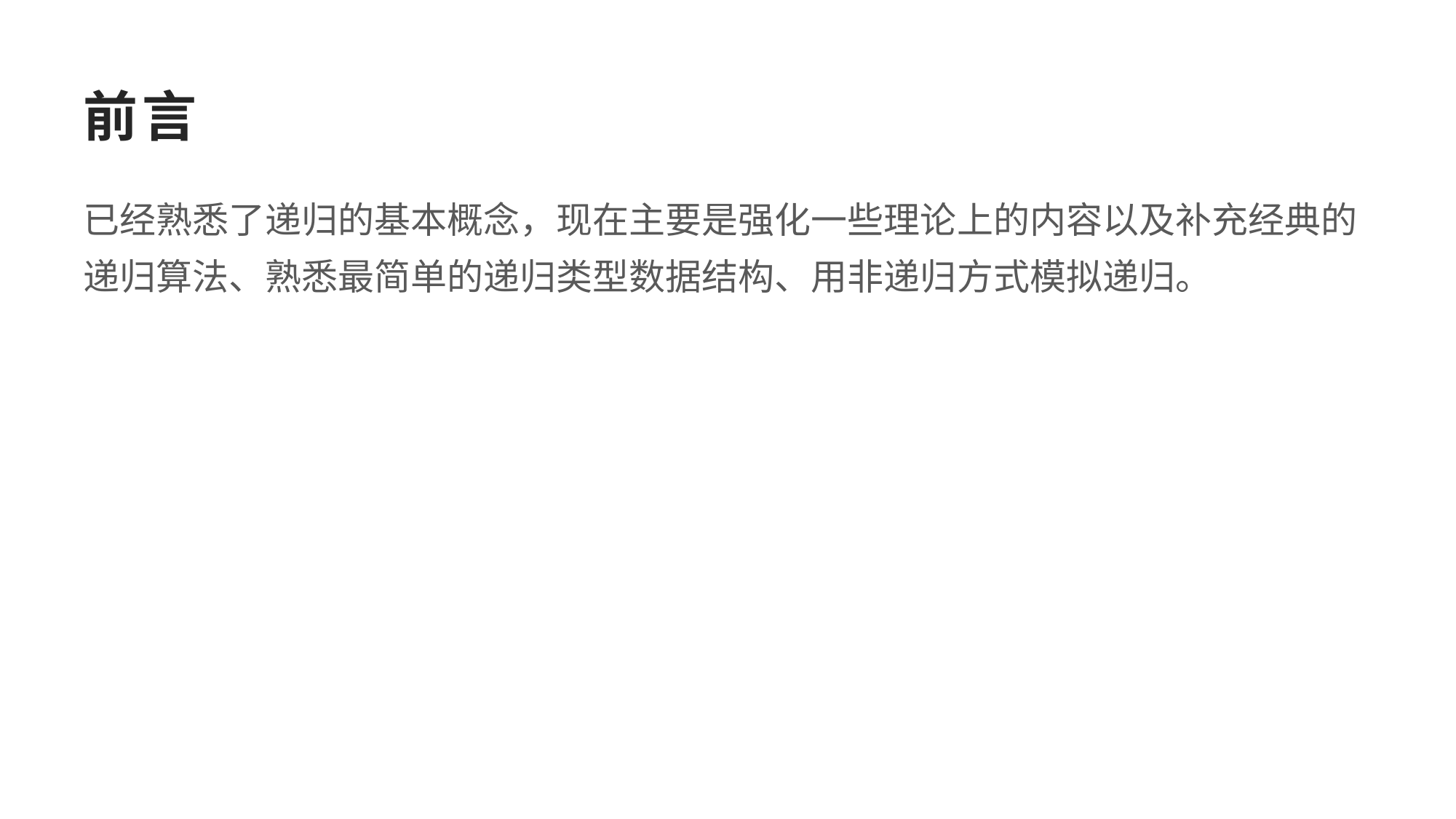

# 前言
已经熟悉了递归的基本概念，现在主要是强化一些理论上的内容以及补充经典的递归算法、熟悉最简单的递归类型数据结构、用非递归方式模拟递归。